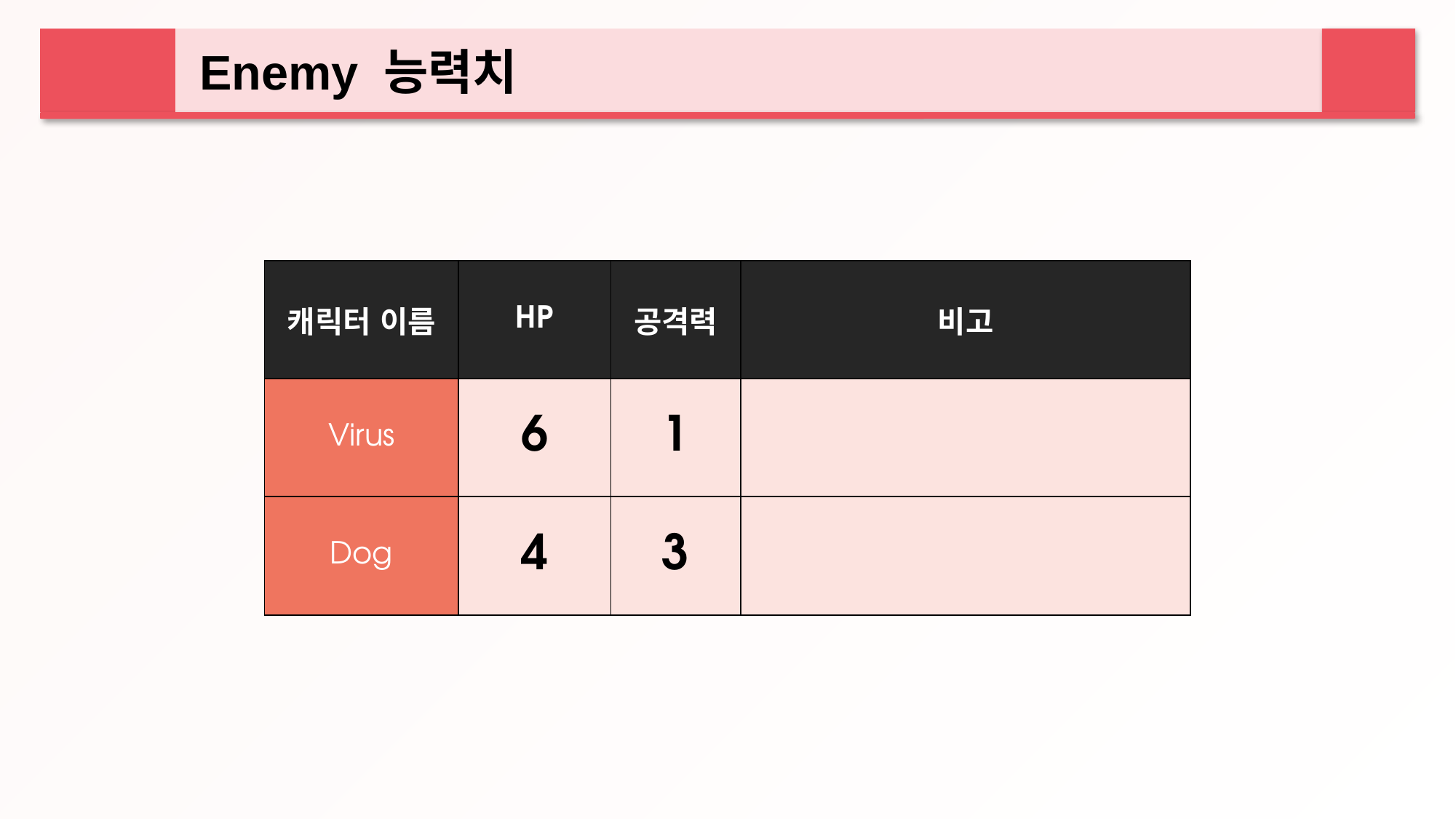

Enemy 능력치

| 캐릭터 이름 | HP | 공격력 | 비고 |
| --- | --- | --- | --- |
| Virus | 6 | 1 |  |
| Dog | 4 | 3 |  |